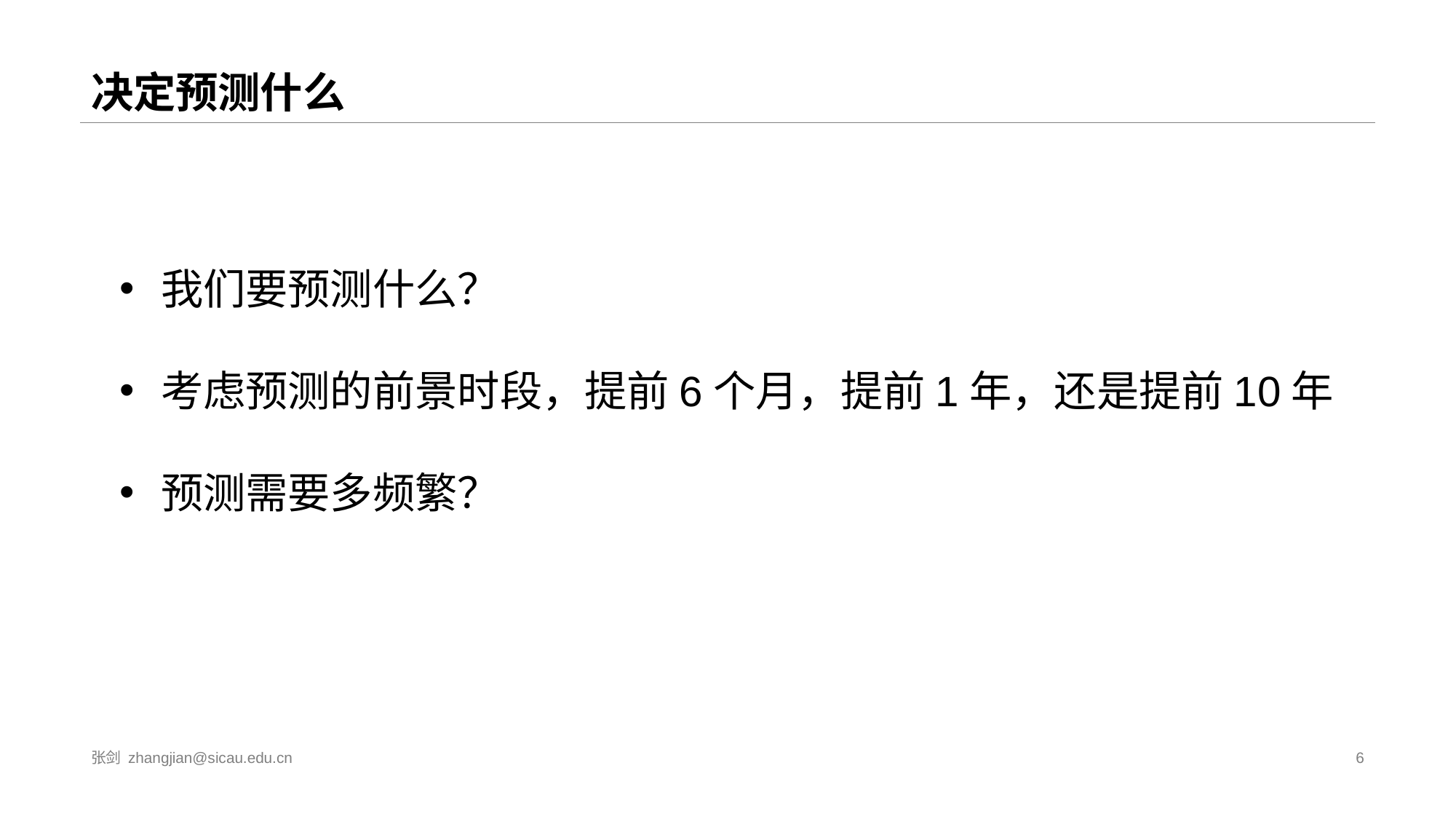

# 决定预测什么
我们要预测什么？
考虑预测的前景时段，提前6个月，提前1年，还是提前10年
预测需要多频繁？
张剑 zhangjian@sicau.edu.cn
6